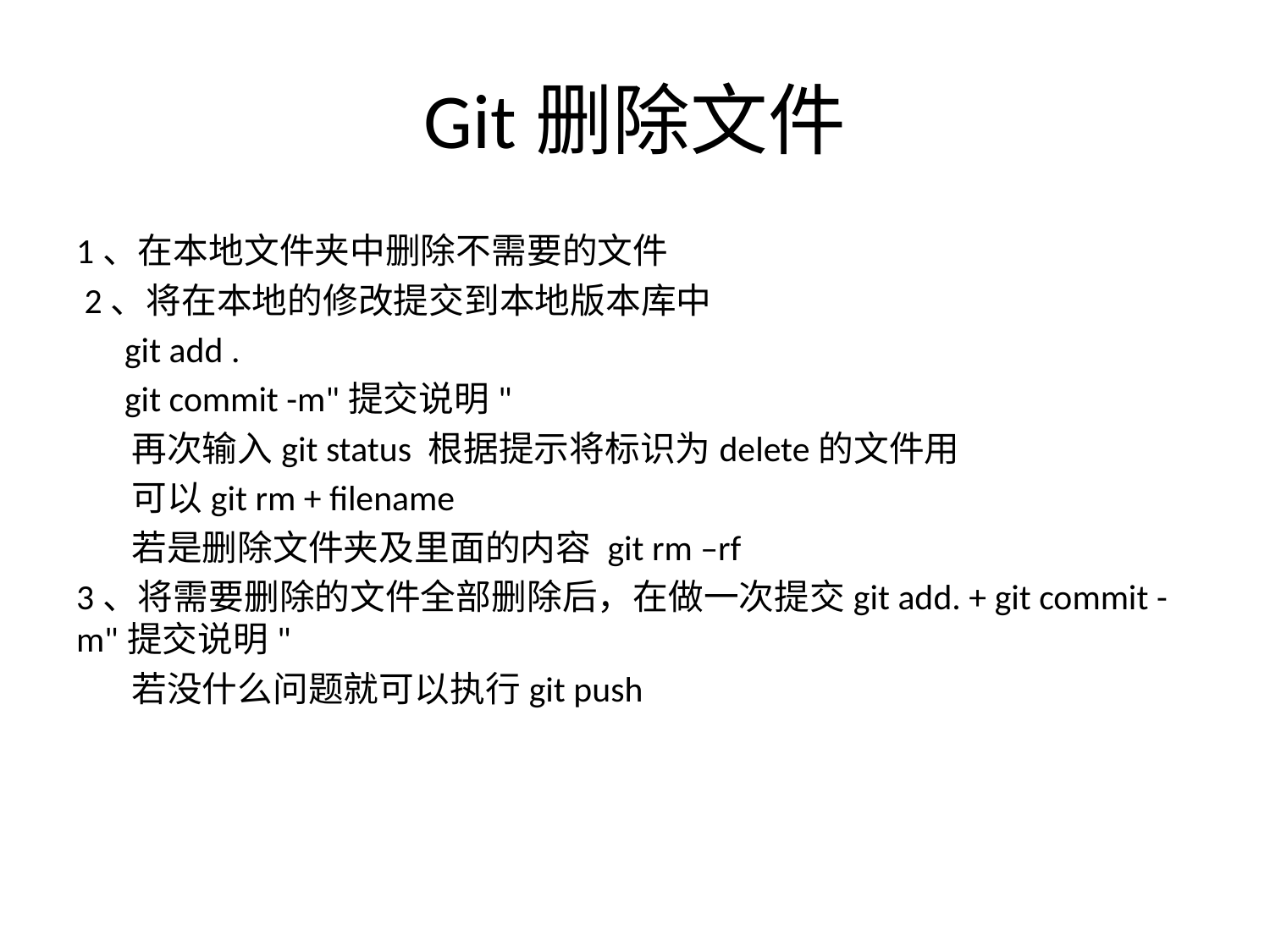

# Git删除文件
1、在本地文件夹中删除不需要的文件
 2、将在本地的修改提交到本地版本库中
      git add .
      git commit -m"提交说明"
      再次输入git status 根据提示将标识为delete的文件用
      可以git rm + filename
      若是删除文件夹及里面的内容 git rm –rf
3、将需要删除的文件全部删除后，在做一次提交git add. + git commit -m"提交说明"
      若没什么问题就可以执行git push